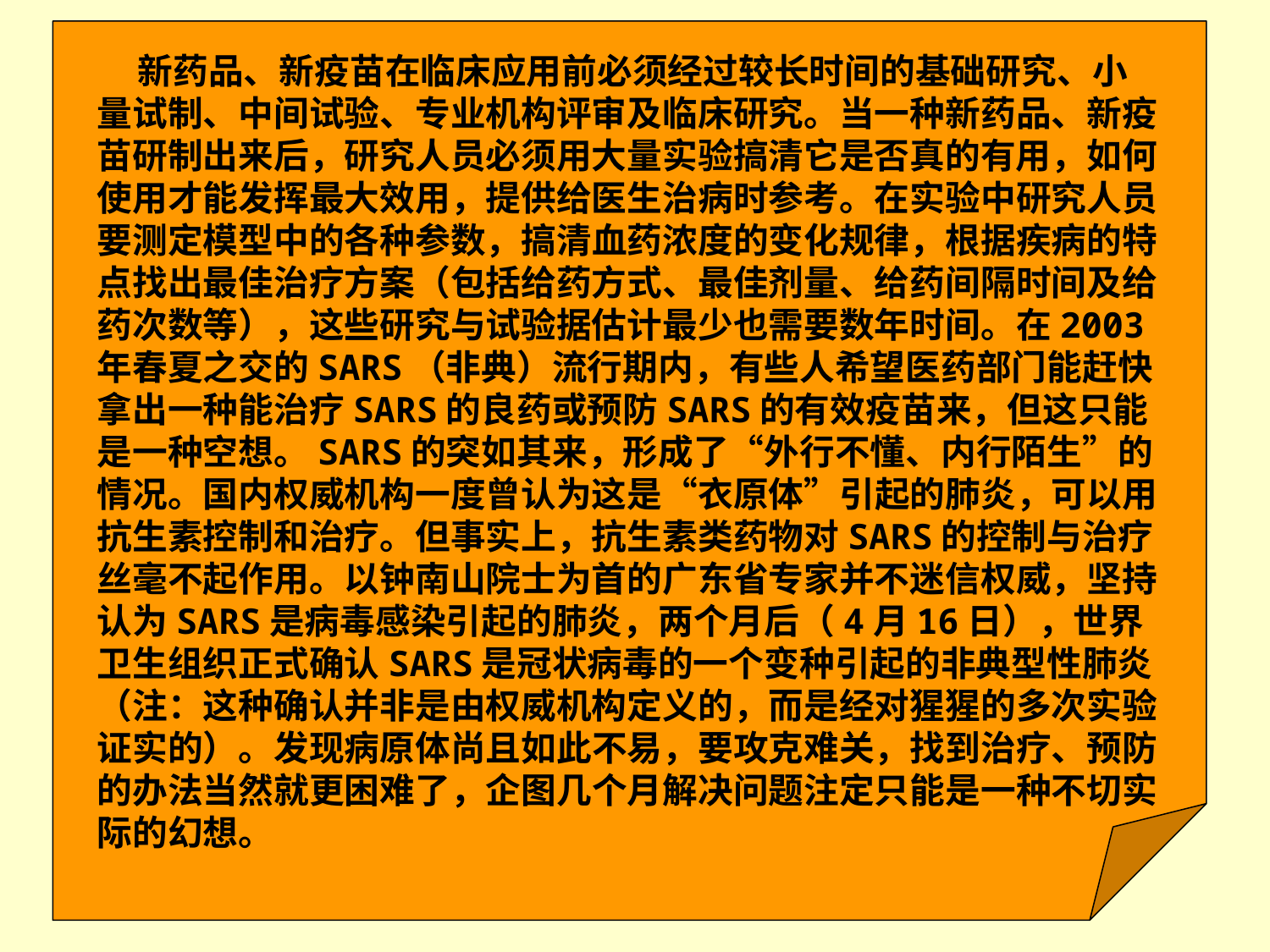

新药品、新疫苗在临床应用前必须经过较长时间的基础研究、小量试制、中间试验、专业机构评审及临床研究。当一种新药品、新疫苗研制出来后，研究人员必须用大量实验搞清它是否真的有用，如何使用才能发挥最大效用，提供给医生治病时参考。在实验中研究人员要测定模型中的各种参数，搞清血药浓度的变化规律，根据疾病的特点找出最佳治疗方案（包括给药方式、最佳剂量、给药间隔时间及给药次数等），这些研究与试验据估计最少也需要数年时间。在2003年春夏之交的SARS（非典）流行期内，有些人希望医药部门能赶快拿出一种能治疗SARS的良药或预防SARS的有效疫苗来，但这只能是一种空想。SARS的突如其来，形成了“外行不懂、内行陌生”的情况。国内权威机构一度曾认为这是“衣原体”引起的肺炎，可以用抗生素控制和治疗。但事实上，抗生素类药物对SARS的控制与治疗丝毫不起作用。以钟南山院士为首的广东省专家并不迷信权威，坚持认为SARS是病毒感染引起的肺炎，两个月后（4月16日），世界卫生组织正式确认SARS是冠状病毒的一个变种引起的非典型性肺炎（注：这种确认并非是由权威机构定义的，而是经对猩猩的多次实验证实的）。发现病原体尚且如此不易，要攻克难关，找到治疗、预防的办法当然就更困难了，企图几个月解决问题注定只能是一种不切实际的幻想。